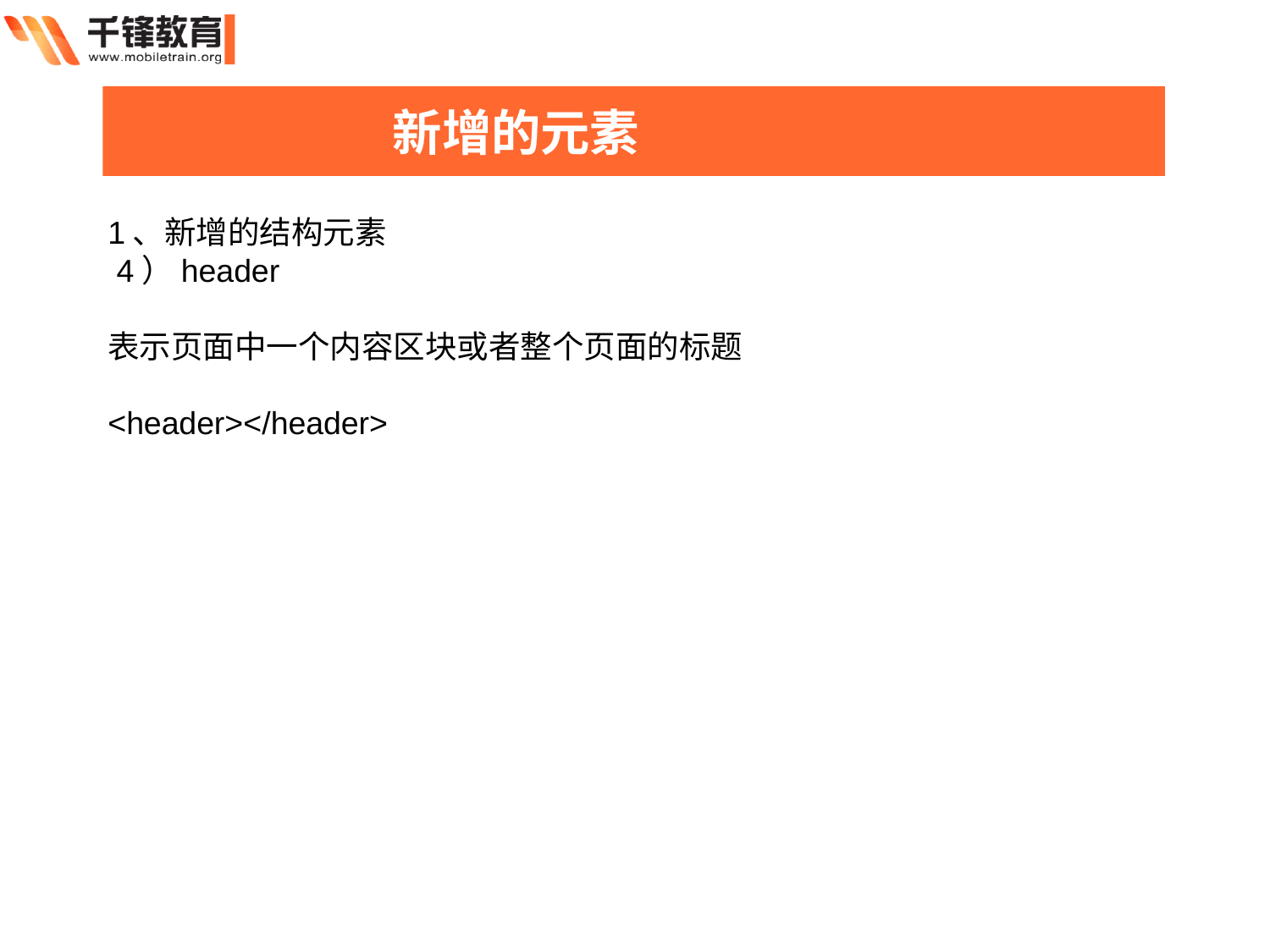

新增的元素
1、新增的结构元素
 4）header

表示页面中一个内容区块或者整个页面的标题

<header></header>